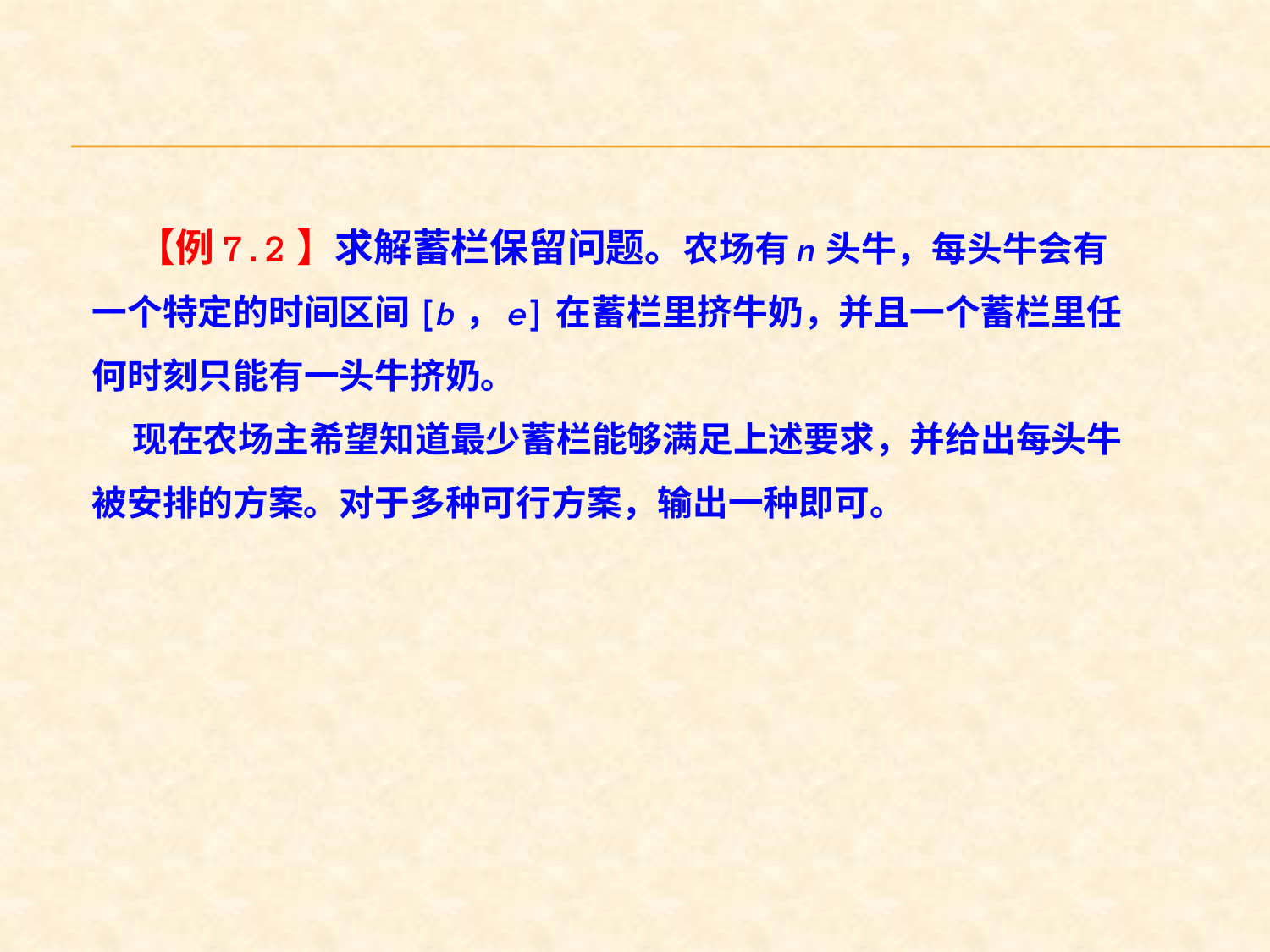

【例7.2】求解蓄栏保留问题。农场有n头牛，每头牛会有一个特定的时间区间[b，e]在蓄栏里挤牛奶，并且一个蓄栏里任何时刻只能有一头牛挤奶。
    现在农场主希望知道最少蓄栏能够满足上述要求，并给出每头牛被安排的方案。对于多种可行方案，输出一种即可。